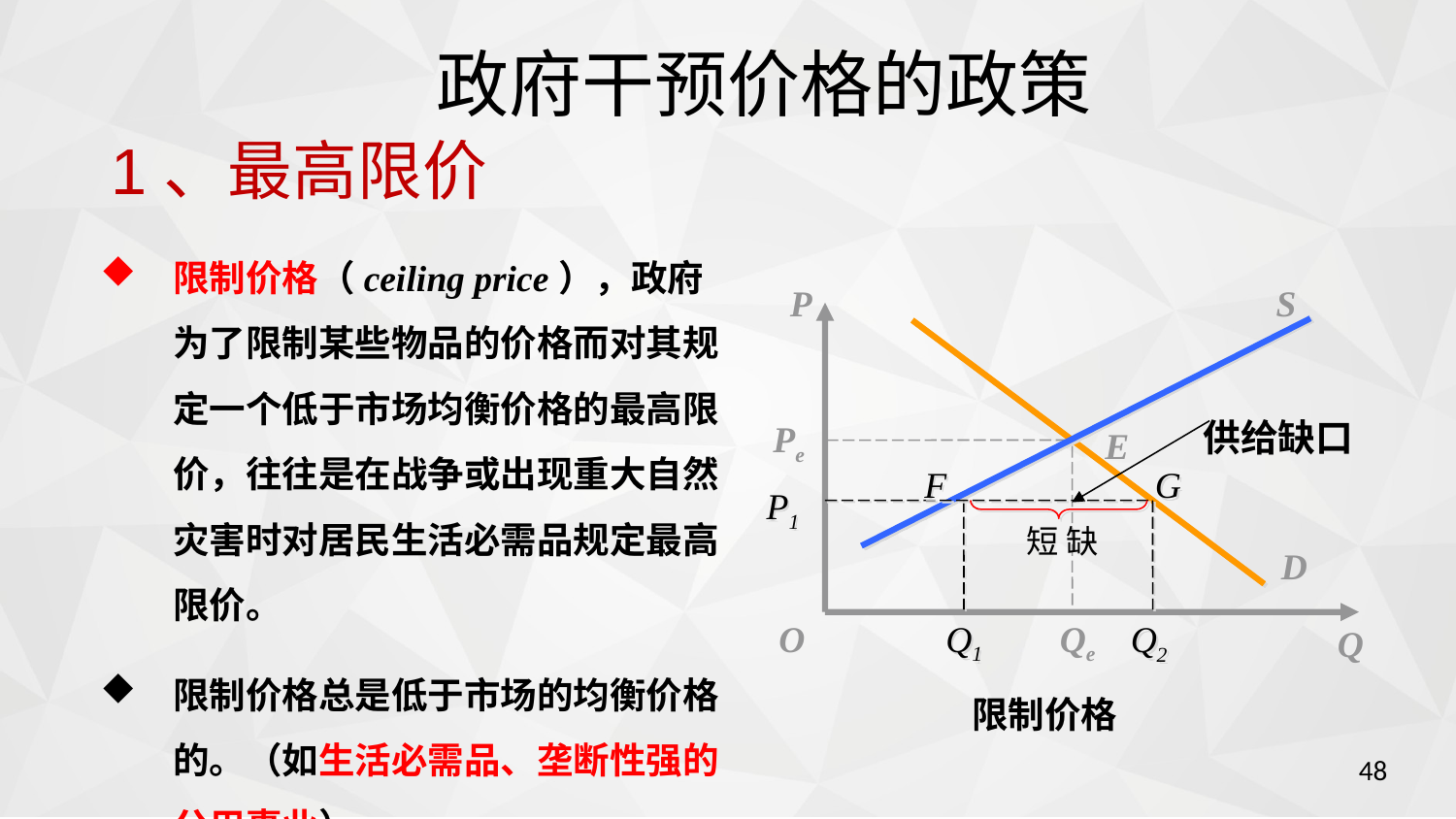

政府干预价格的政策
1、最高限价
限制价格（ceiling price），政府为了限制某些物品的价格而对其规定一个低于市场均衡价格的最高限价，往往是在战争或出现重大自然灾害时对居民生活必需品规定最高限价。
限制价格总是低于市场的均衡价格的。（如生活必需品、垄断性强的公用事业）

P
S

Pe
E

D
Qe
O

Q
供给缺口

F
G
P1

Q1
Q2

短 缺

限制价格
 48